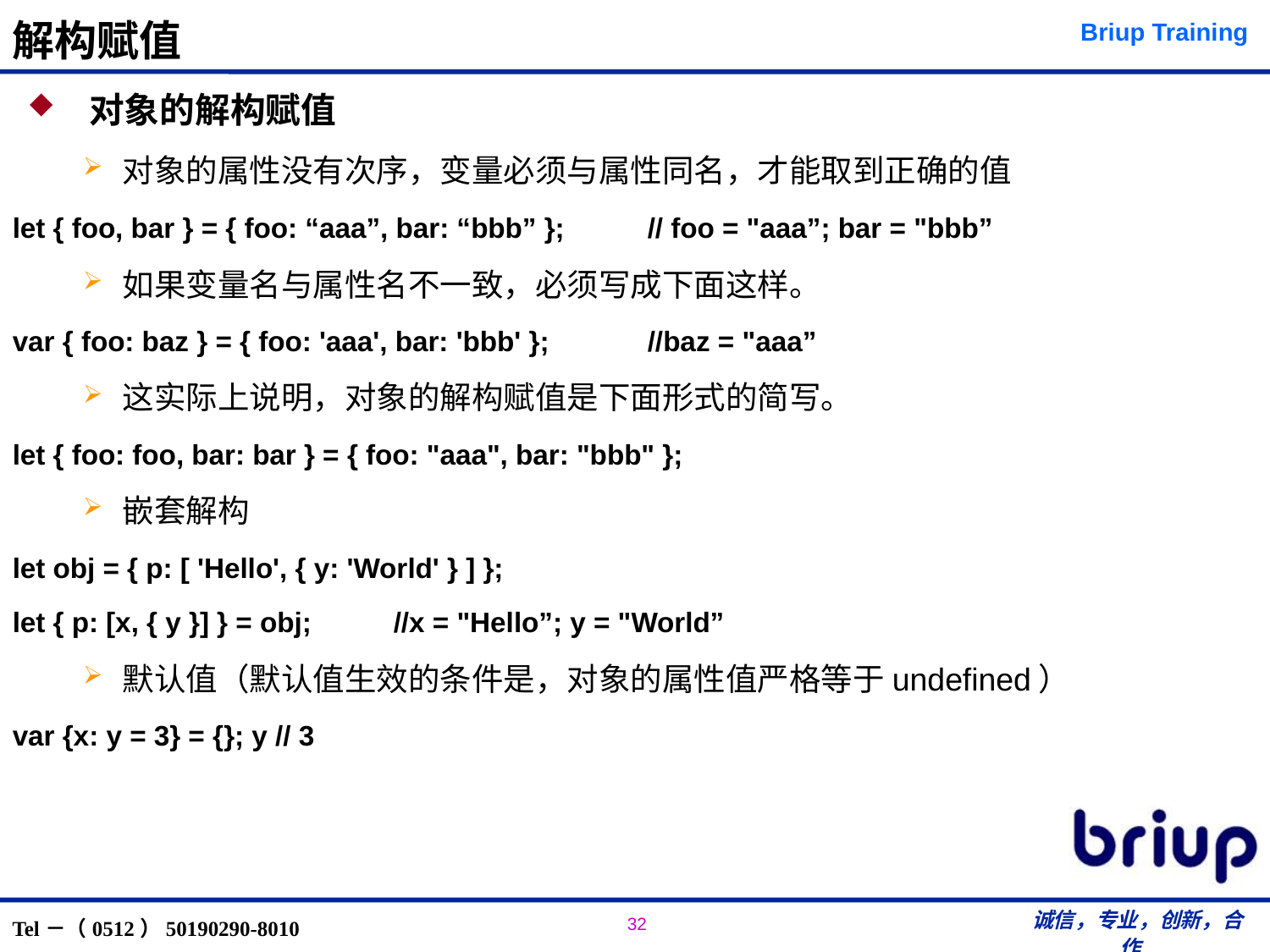

# 解构赋值
 对象的解构赋值
对象的属性没有次序，变量必须与属性同名，才能取到正确的值
let { foo, bar } = { foo: “aaa”, bar: “bbb” };	// foo = "aaa”; bar = "bbb”
如果变量名与属性名不一致，必须写成下面这样。
var { foo: baz } = { foo: 'aaa', bar: 'bbb' }; 	//baz = "aaa”
这实际上说明，对象的解构赋值是下面形式的简写。
let { foo: foo, bar: bar } = { foo: "aaa", bar: "bbb" };
嵌套解构
let obj = { p: [ 'Hello', { y: 'World' } ] };
let { p: [x, { y }] } = obj; 	//x = "Hello”; y = "World”
默认值（默认值生效的条件是，对象的属性值严格等于undefined）
var {x: y = 3} = {}; y // 3